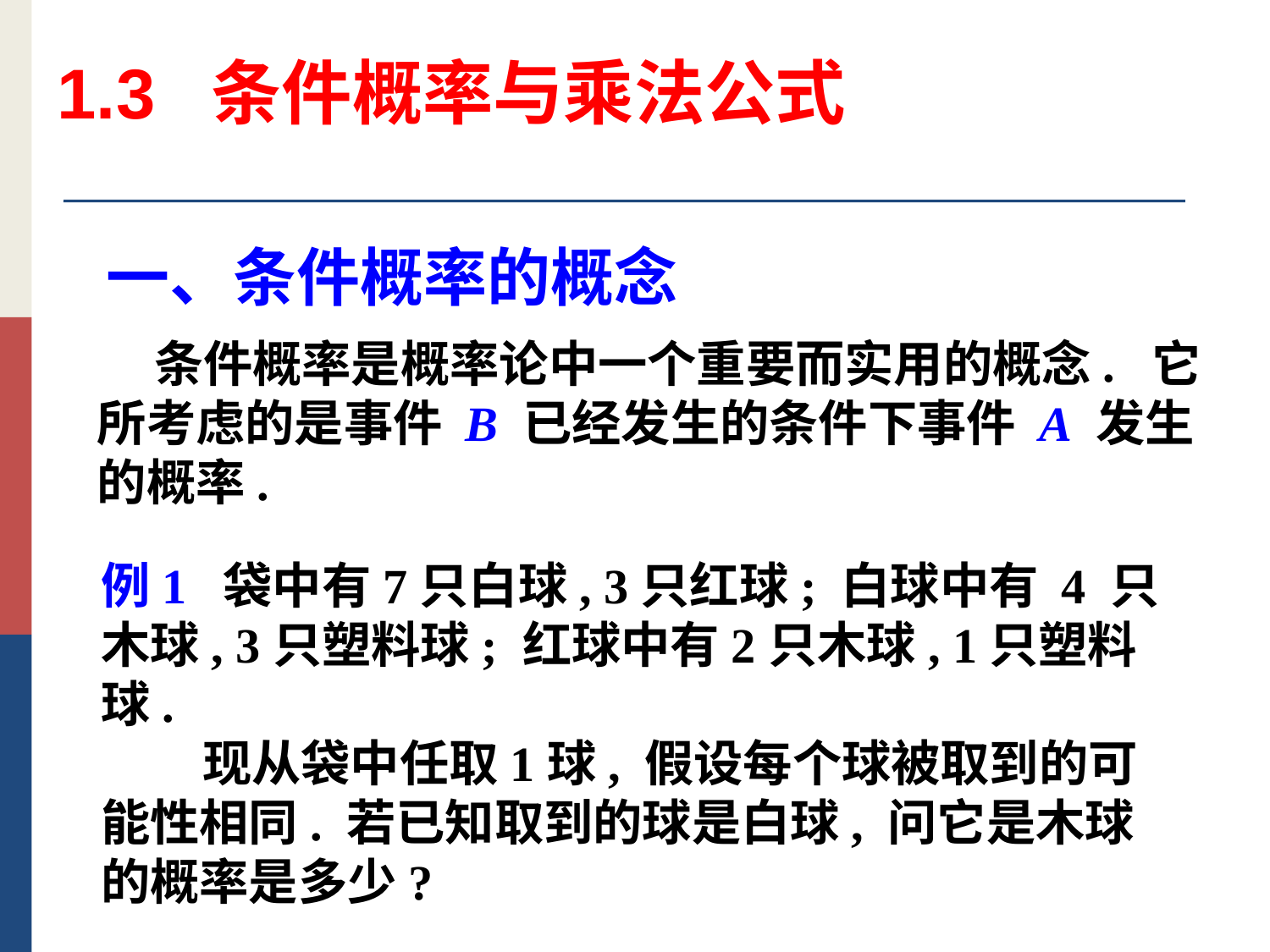

1.3  条件概率与乘法公式
一、条件概率的概念
    条件概率是概率论中一个重要而实用的概念.  它所考虑的是事件 B 已经发生的条件下事件 A 发生的概率.
例1  袋中有7只白球, 3只红球; 白球中有 4 只木球, 3只塑料球; 红球中有2只木球, 1只塑料球.
        现从袋中任取1球, 假设每个球被取到的可能性相同. 若已知取到的球是白球, 问它是木球的概率是多少?